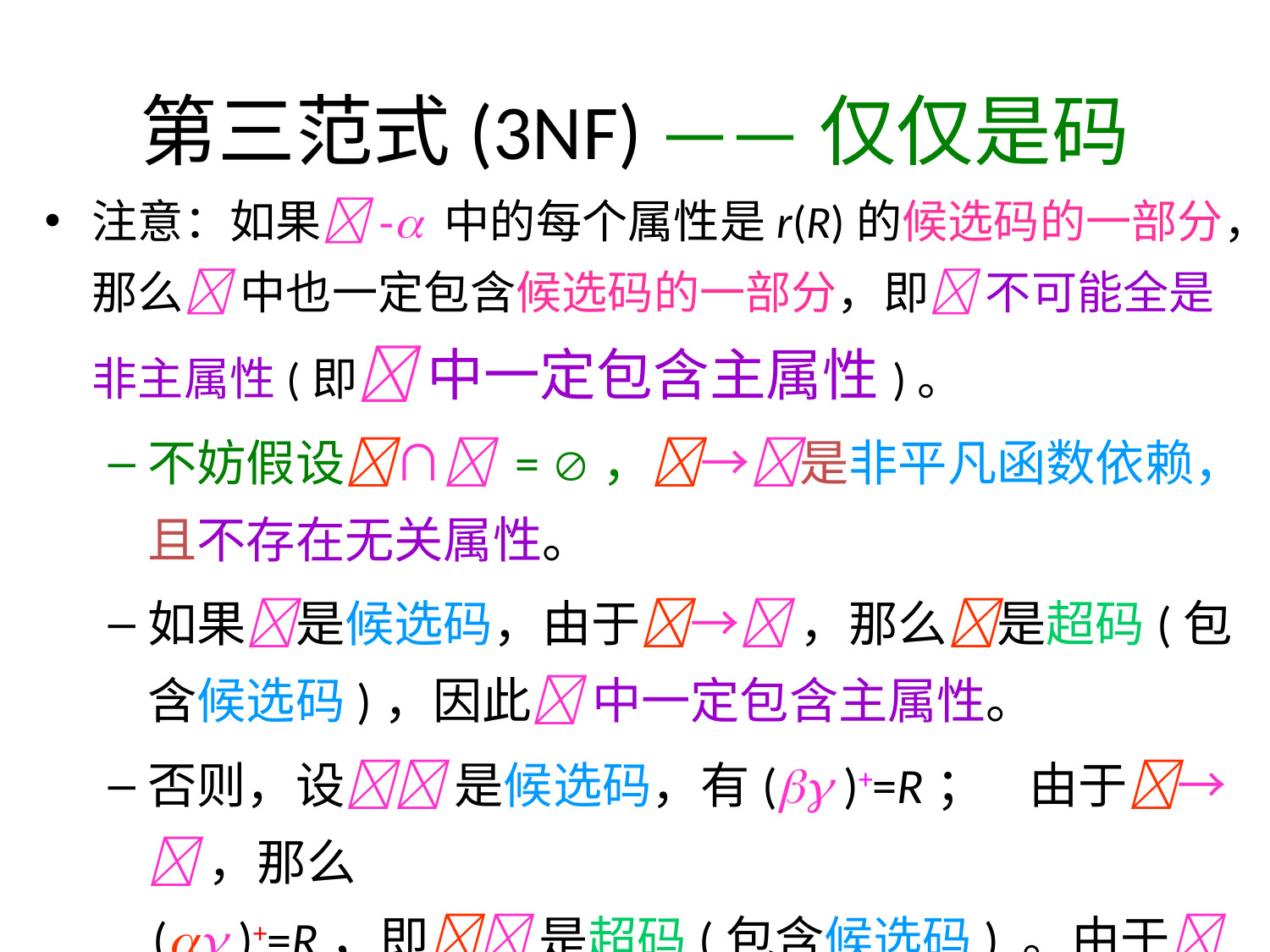

# 第三范式(3NF) ——仅仅是码
注意：如果β-α 中的每个属性是r(R)的候选码的一部分，那么α 中也一定包含候选码的一部分，即α 不可能全是非主属性(即α 中一定包含主属性)。
不妨假设α∩β = ∅，α→β是非平凡函数依赖，且不存在无关属性。
如果β是候选码，由于α→β ，那么α是超码(包含候选码)，因此α 中一定包含主属性。
否则，设βγ 是候选码，有(βγ )+=R；    由于α→β ，那么
    (αγ )+=R，即αγ 是超码(包含候选码) 。由于βγ 是候选码，即γ 不能单独构成候选码，因此α 中一定包含主属性。